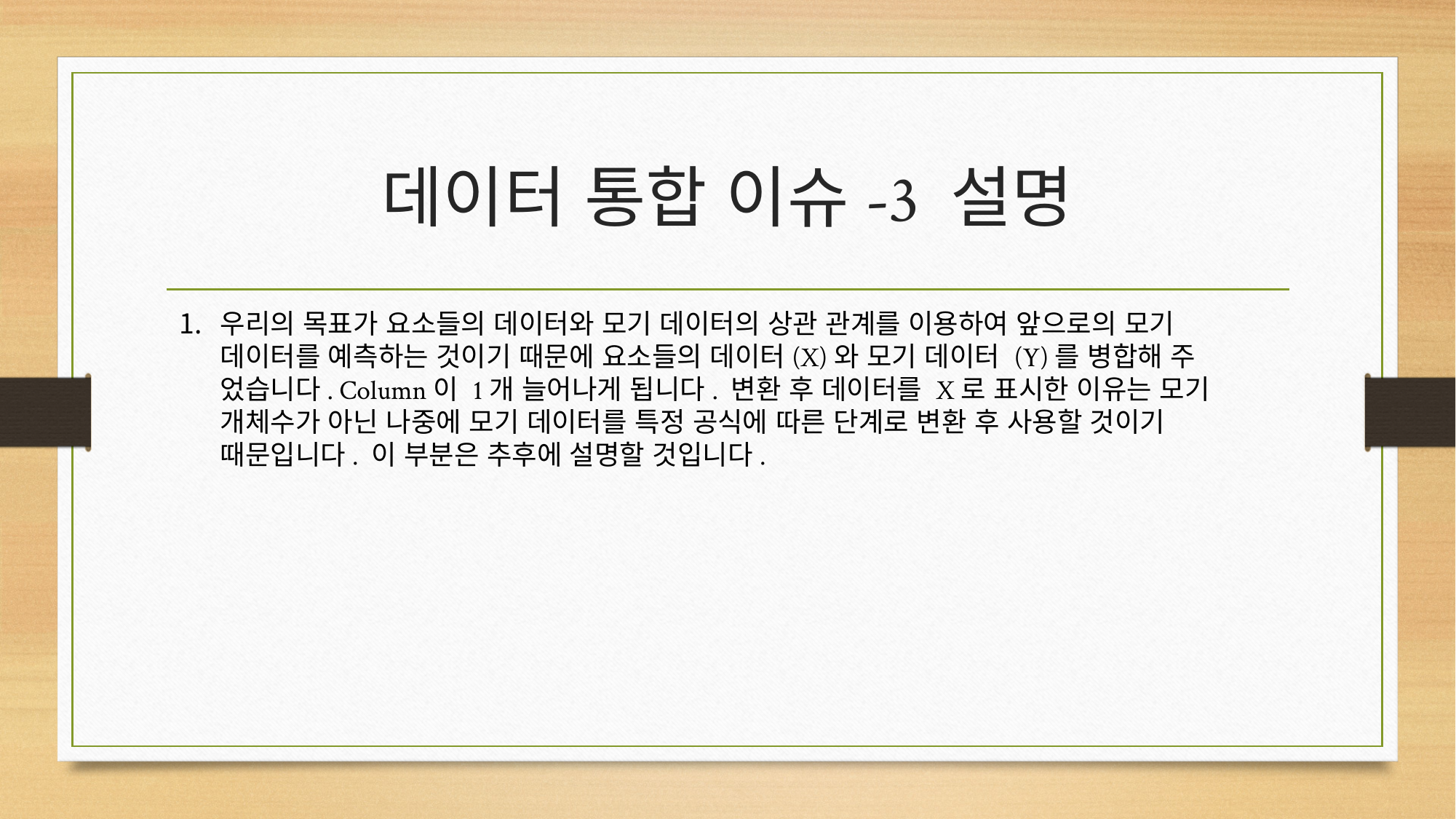

# 데이터 통합 이슈-3 설명
우리의 목표가 요소들의 데이터와 모기 데이터의 상관 관계를 이용하여 앞으로의 모기 데이터를 예측하는 것이기 때문에 요소들의 데이터(X)와 모기 데이터 (Y)를 병합해 주  었습니다. Column이 1개 늘어나게 됩니다. 변환 후 데이터를 X로 표시한 이유는 모기 개체수가 아닌 나중에 모기 데이터를 특정 공식에 따른 단계로 변환 후 사용할 것이기 때문입니다. 이 부분은 추후에 설명할 것입니다.